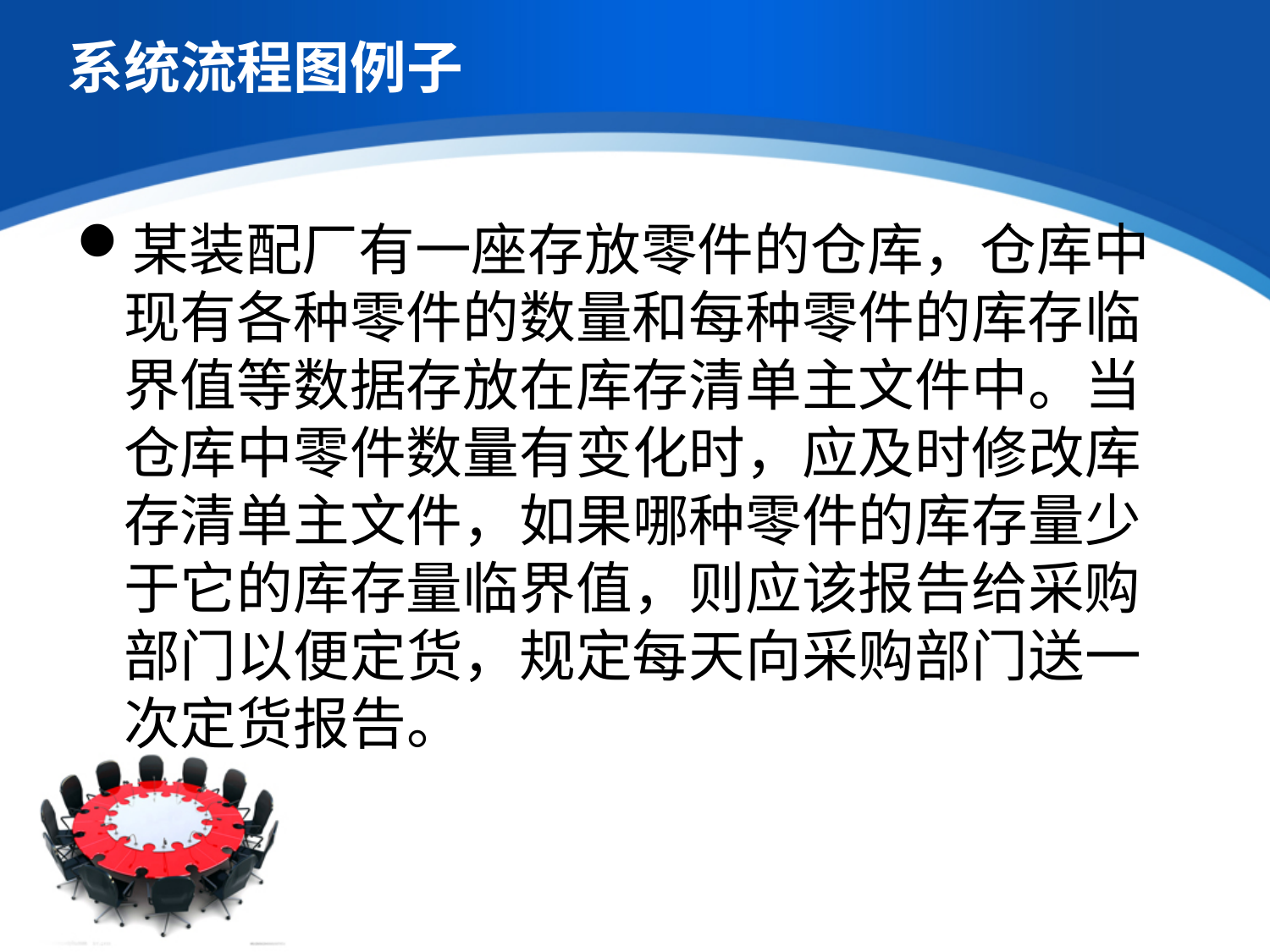

# 系统流程图例子
某装配厂有一座存放零件的仓库，仓库中现有各种零件的数量和每种零件的库存临界值等数据存放在库存清单主文件中。当仓库中零件数量有变化时，应及时修改库存清单主文件，如果哪种零件的库存量少于它的库存量临界值，则应该报告给采购部门以便定货，规定每天向采购部门送一次定货报告。